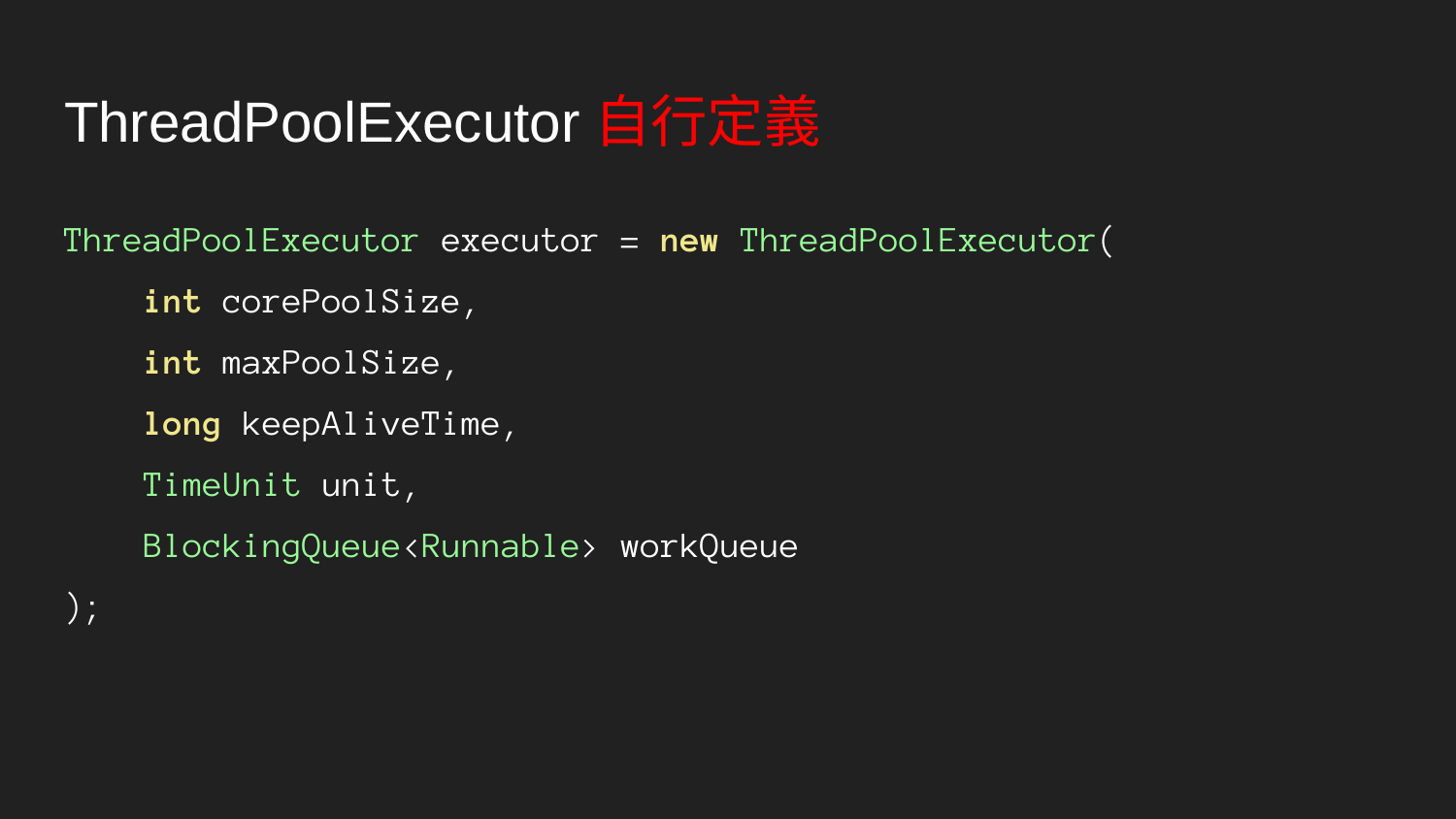

# ThreadPoolExecutor自行定義
ThreadPoolExecutor executor = new ThreadPoolExecutor(
    int corePoolSize,
    int maxPoolSize,
    long keepAliveTime,
    TimeUnit unit,
    BlockingQueue<Runnable> workQueue
);